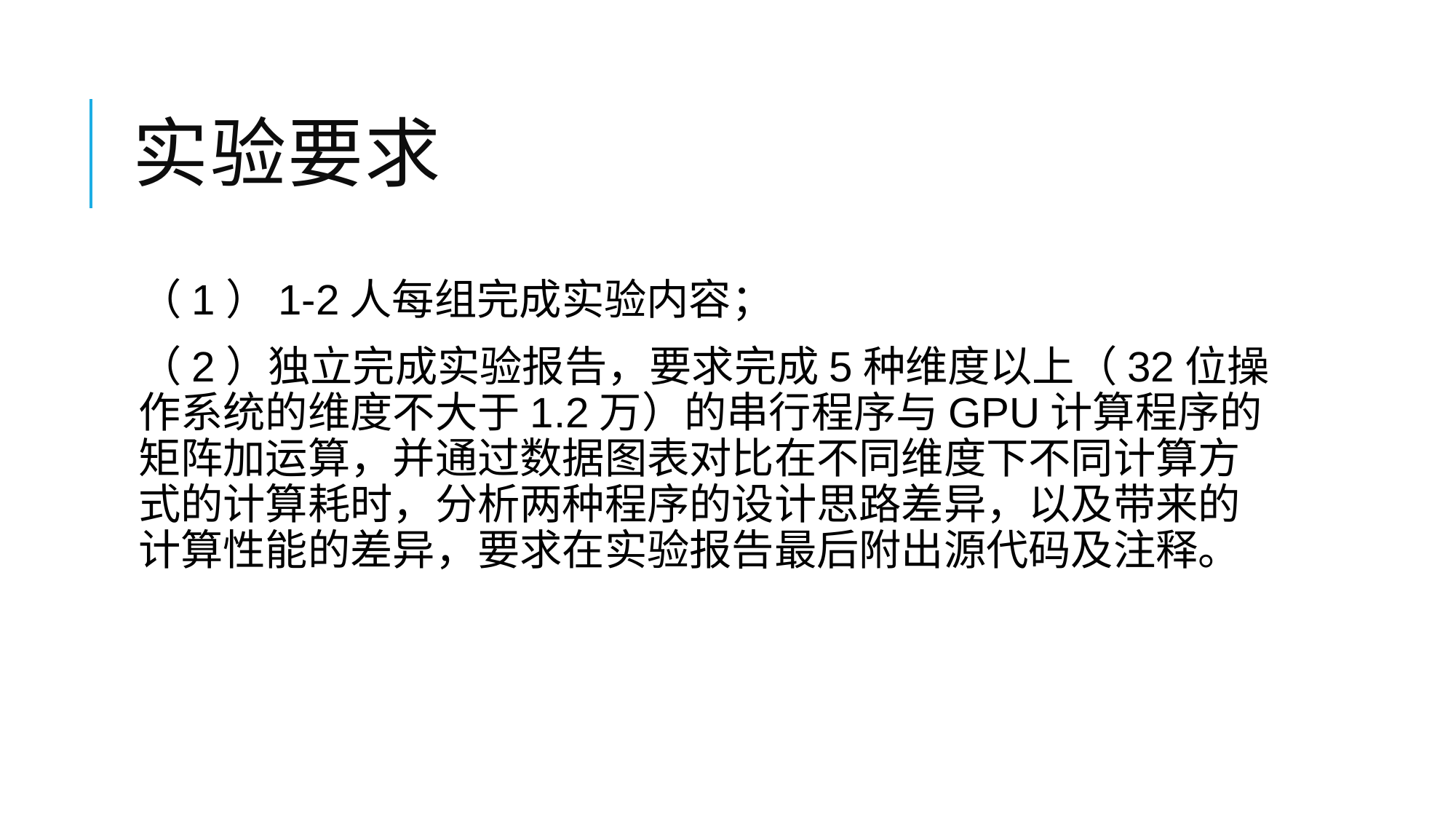

# 实验要求
（1）1-2人每组完成实验内容；
（2）独立完成实验报告，要求完成5种维度以上（32位操作系统的维度不大于1.2万）的串行程序与GPU计算程序的矩阵加运算，并通过数据图表对比在不同维度下不同计算方式的计算耗时，分析两种程序的设计思路差异，以及带来的计算性能的差异，要求在实验报告最后附出源代码及注释。